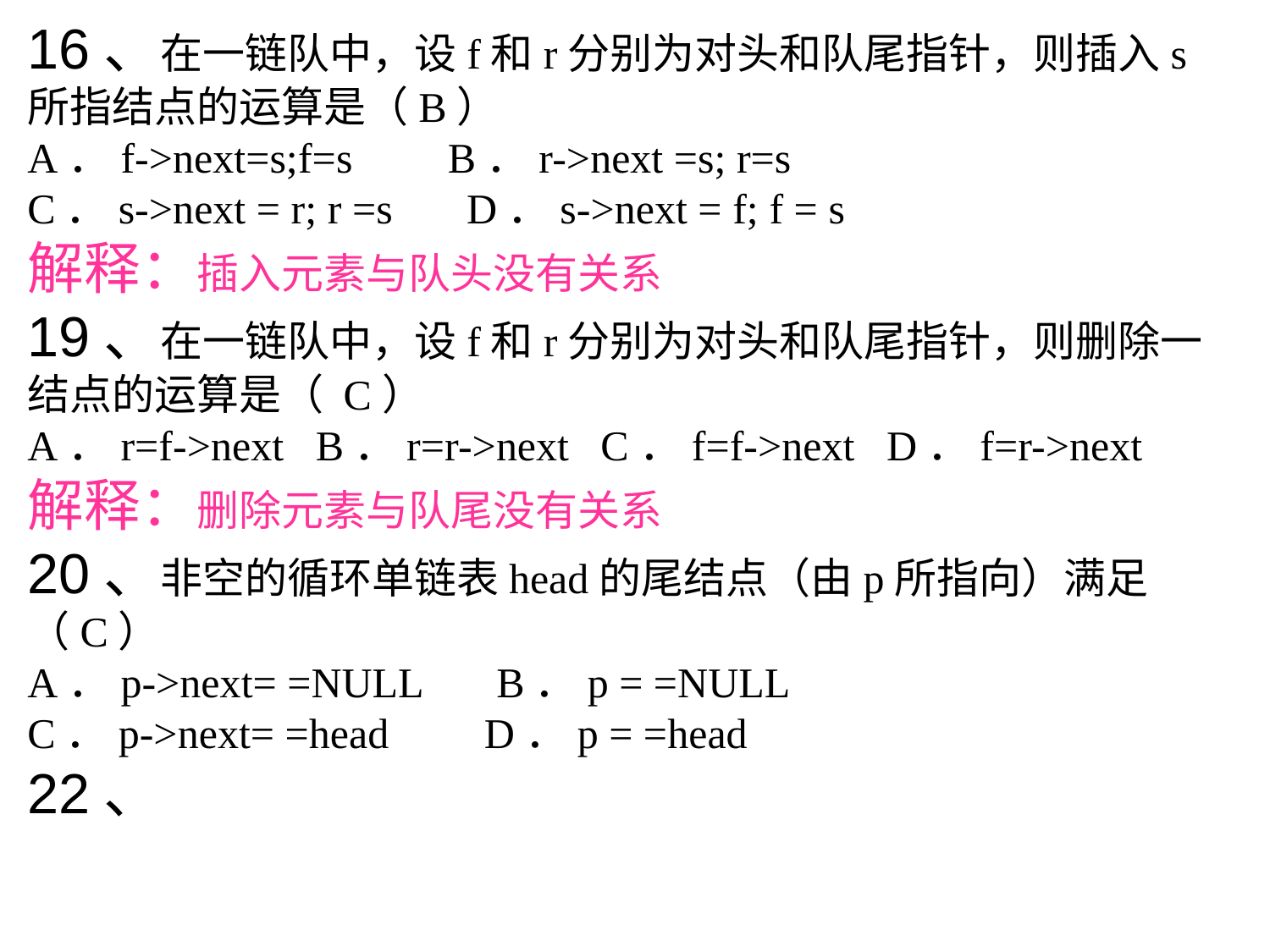

16、在一链队中，设f和r分别为对头和队尾指针，则插入s所指结点的运算是（B）
A．f->next=s;f=s         B．r->next =s; r=s
C．s->next = r; r =s       D．s->next = f; f = s
解释：插入元素与队头没有关系
19、在一链队中，设f和r分别为对头和队尾指针，则删除一结点的运算是（ C）
A．r=f->next   B．r=r->next   C．f=f->next   D．f=r->next
解释：删除元素与队尾没有关系
20、非空的循环单链表head的尾结点（由p所指向）满足（C）
A．p->next= =NULL       B．p = =NULL
C．p->next= =head         D．p = =head
22、